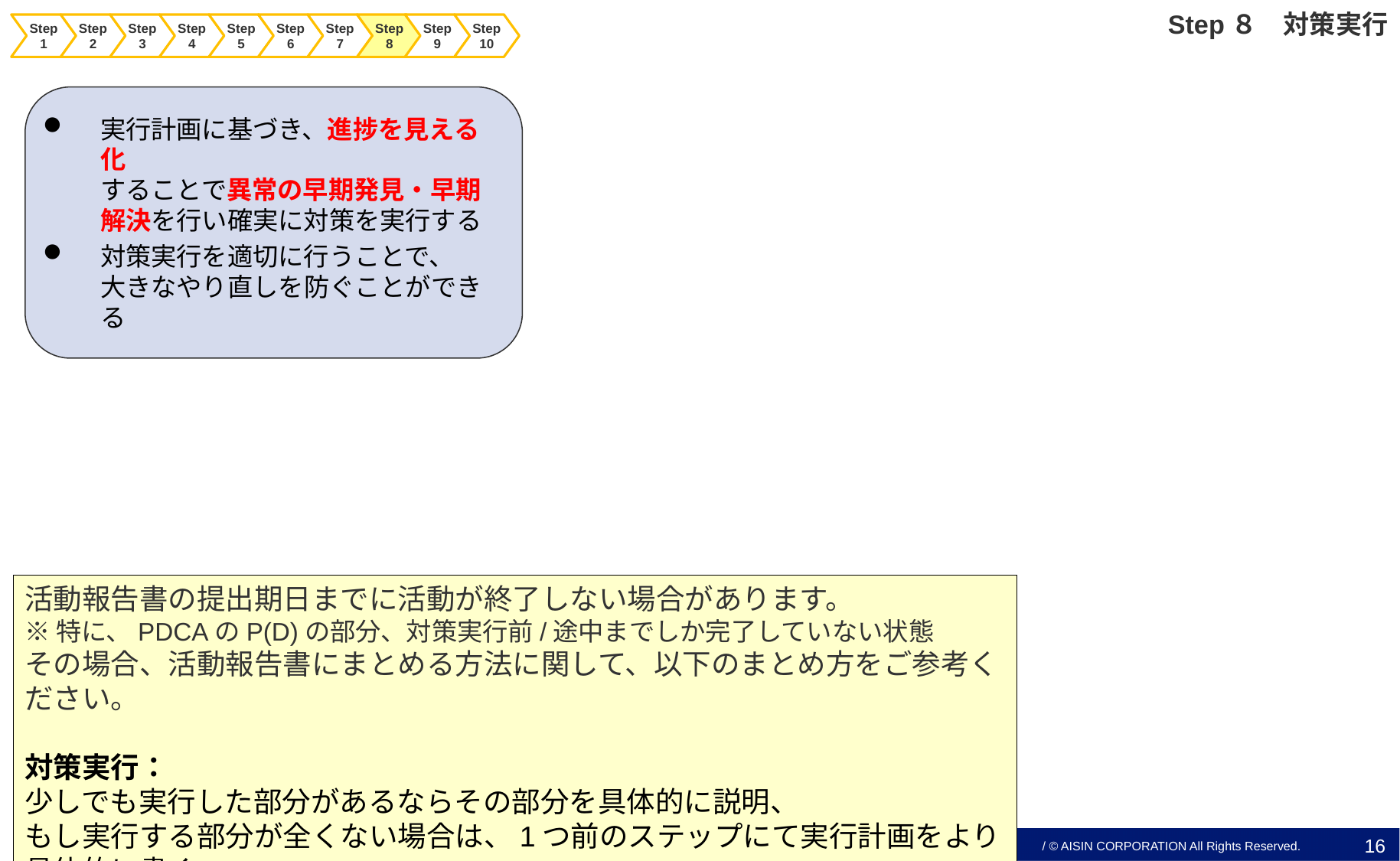

Step８　対策実行
Step1
Step2
Step3
Step4
Step5
Step6
Step7
Step8
Step9
Step10
実行計画に基づき、進捗を見える化
することで異常の早期発見・早期解決を行い確実に対策を実行する
対策実行を適切に行うことで、
大きなやり直しを防ぐことができる
活動報告書の提出期日までに活動が終了しない場合があります。
※特に、PDCAのP(D)の部分、対策実行前/途中までしか完了していない状態
その場合、活動報告書にまとめる方法に関して、以下のまとめ方をご参考ください。
対策実行：
少しでも実行した部分があるならその部分を具体的に説明、
もし実行する部分が全くない場合は、1つ前のステップにて実行計画をより具体的に書く